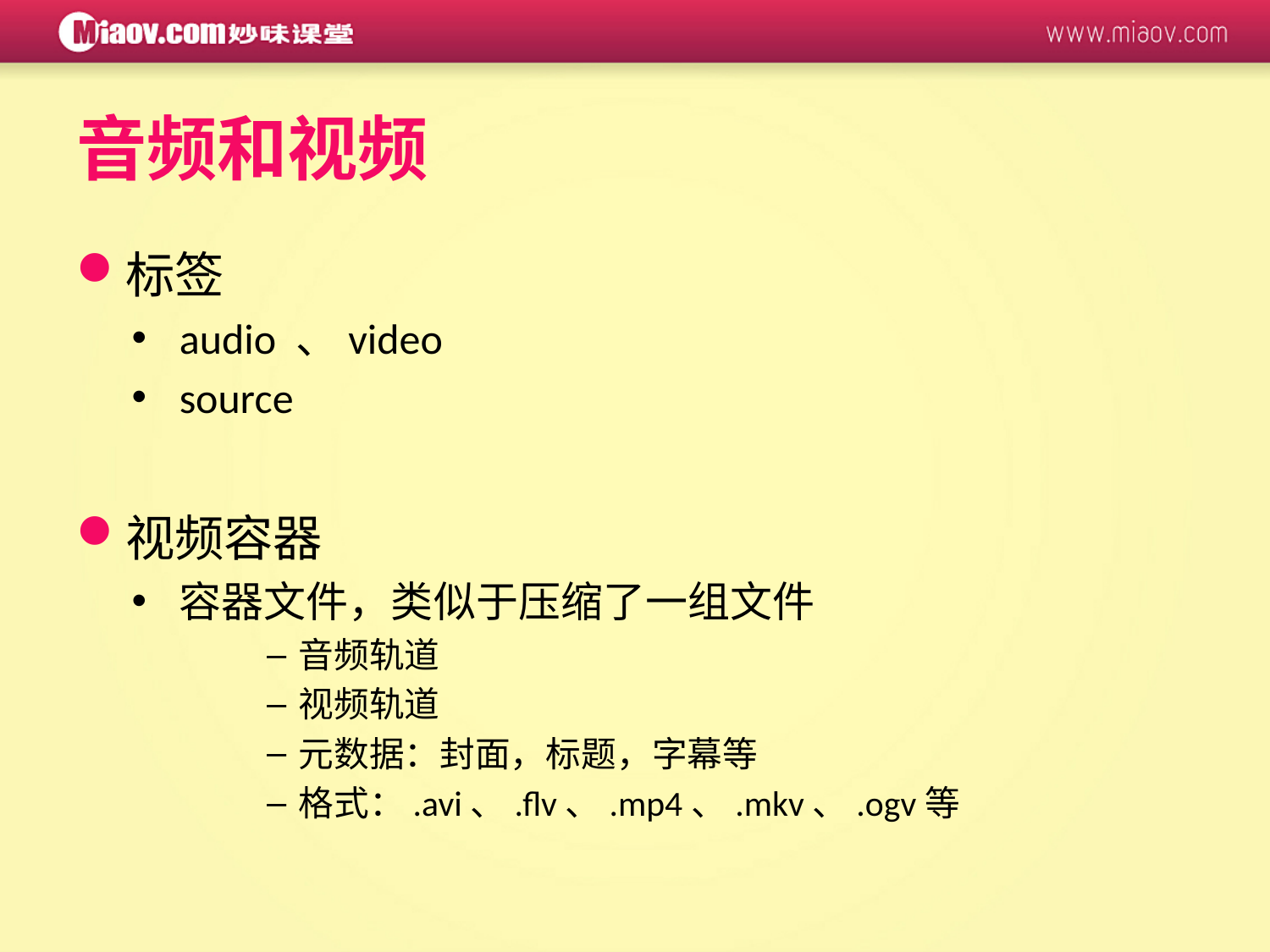

音频和视频
标签
audio 、video
source

视频容器
容器文件，类似于压缩了一组文件
音频轨道
视频轨道
元数据：封面，标题，字幕等
格式：.avi、.flv、.mp4、.mkv、.ogv等